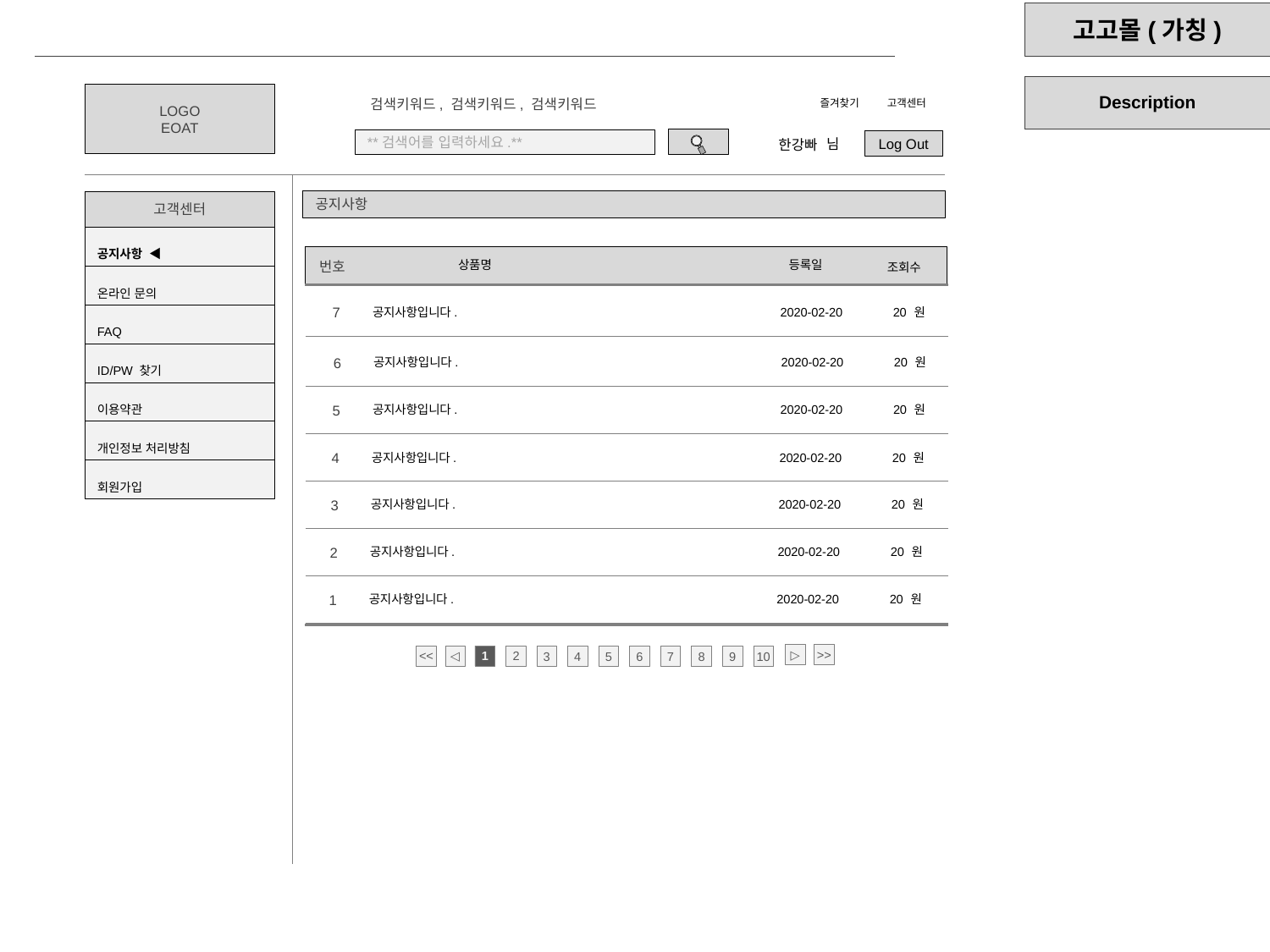

LOGO
EOAT
검색키워드, 검색키워드, 검색키워드
즐겨찾기
고객센터

님
**검색어를 입력하세요.**
Log Out
한강빠
공지사항
고객센터
공지사항  ◀

상품명
등록일
번호
조회수
온라인 문의
공지사항입니다.
2020-02-20
20
원
7
FAQ
ID/PW 찾기
공지사항입니다.
2020-02-20
20
원
6
이용약관
공지사항입니다.
2020-02-20
20
원
5
개인정보 처리방침
공지사항입니다.
2020-02-20
20
원
4
회원가입
공지사항입니다.
2020-02-20
20
원
3
공지사항입니다.
2020-02-20
20
원
2
공지사항입니다.
2020-02-20
20
원
1
▷
>>
<<
◁
2
1
3
4
5
6
7
8
9
10